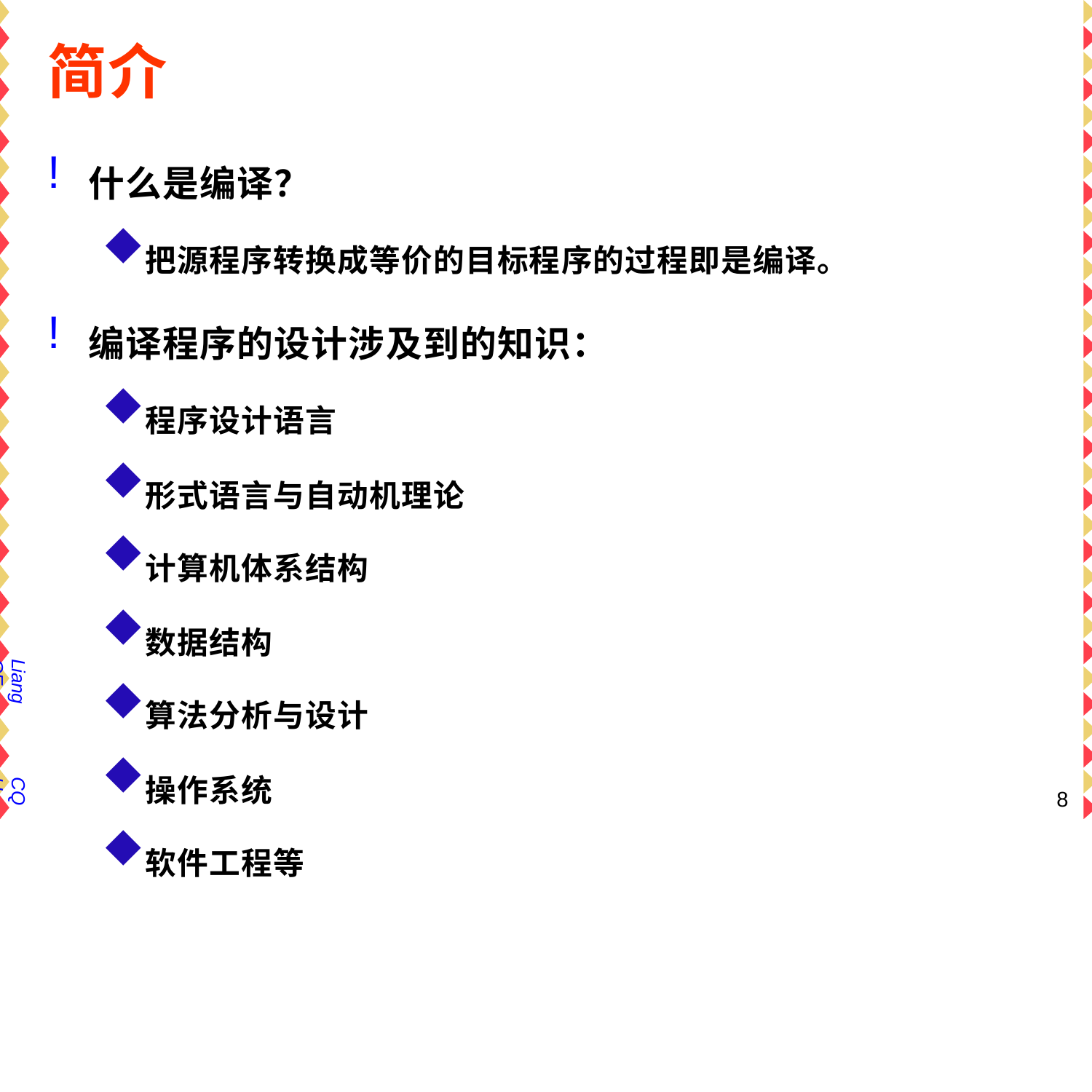

# 简介
什么是编译？
把源程序转换成等价的目标程序的过程即是编译。
编译程序的设计涉及到的知识：
程序设计语言
形式语言与自动机理论
计算机体系结构
数据结构
算法分析与设计
操作系统
软件工程等
Liang GE
CQU
8